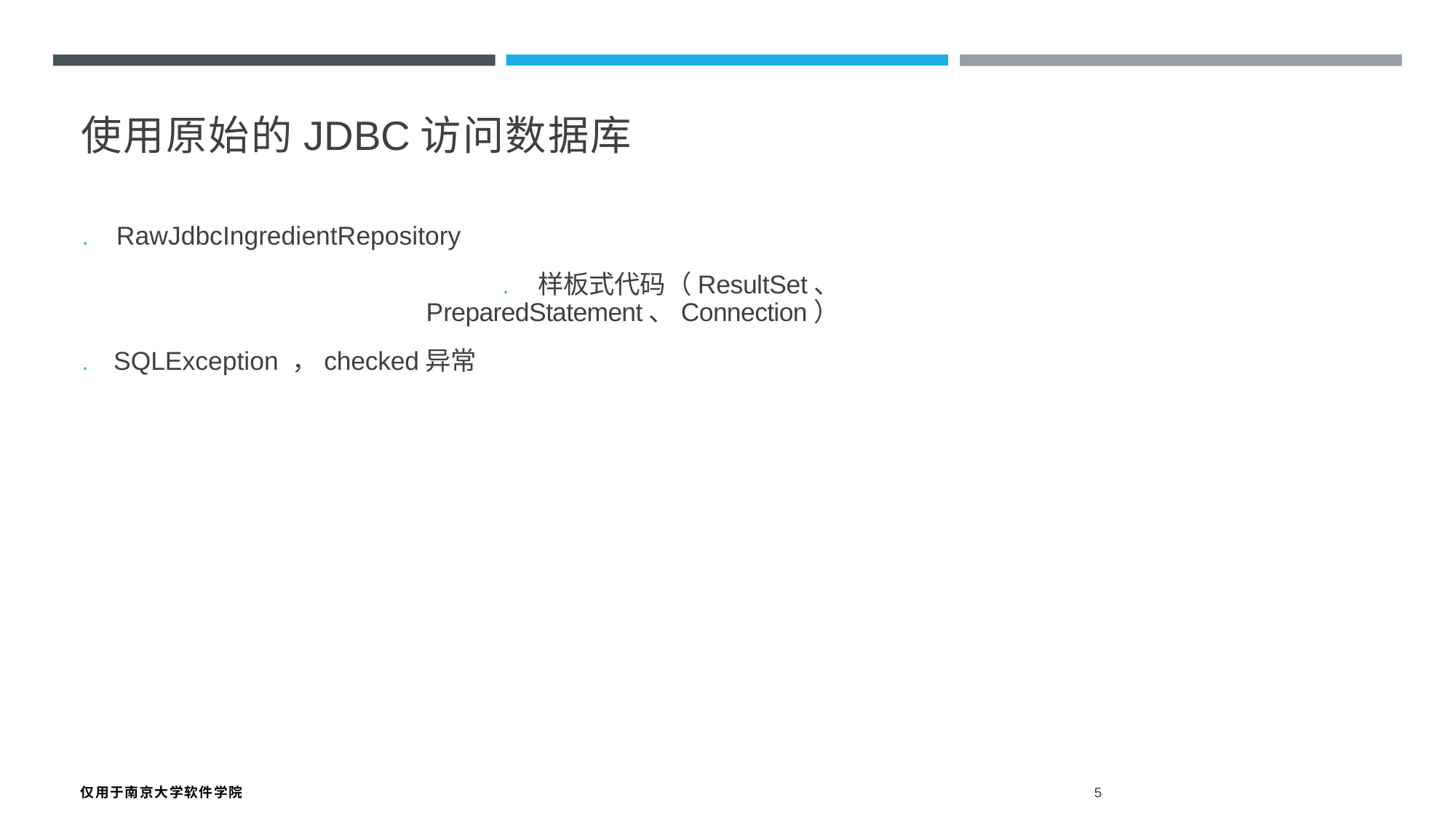

使用原始的JDBC访问数据库

.    RawJdbcIngredientRepository
.   样板式代码（ResultSet、 PreparedStatement、Connection）

.   SQLException ，checked异常

仅用于南京大学软件学院                                                                                                                                                                                                                                                                                  5